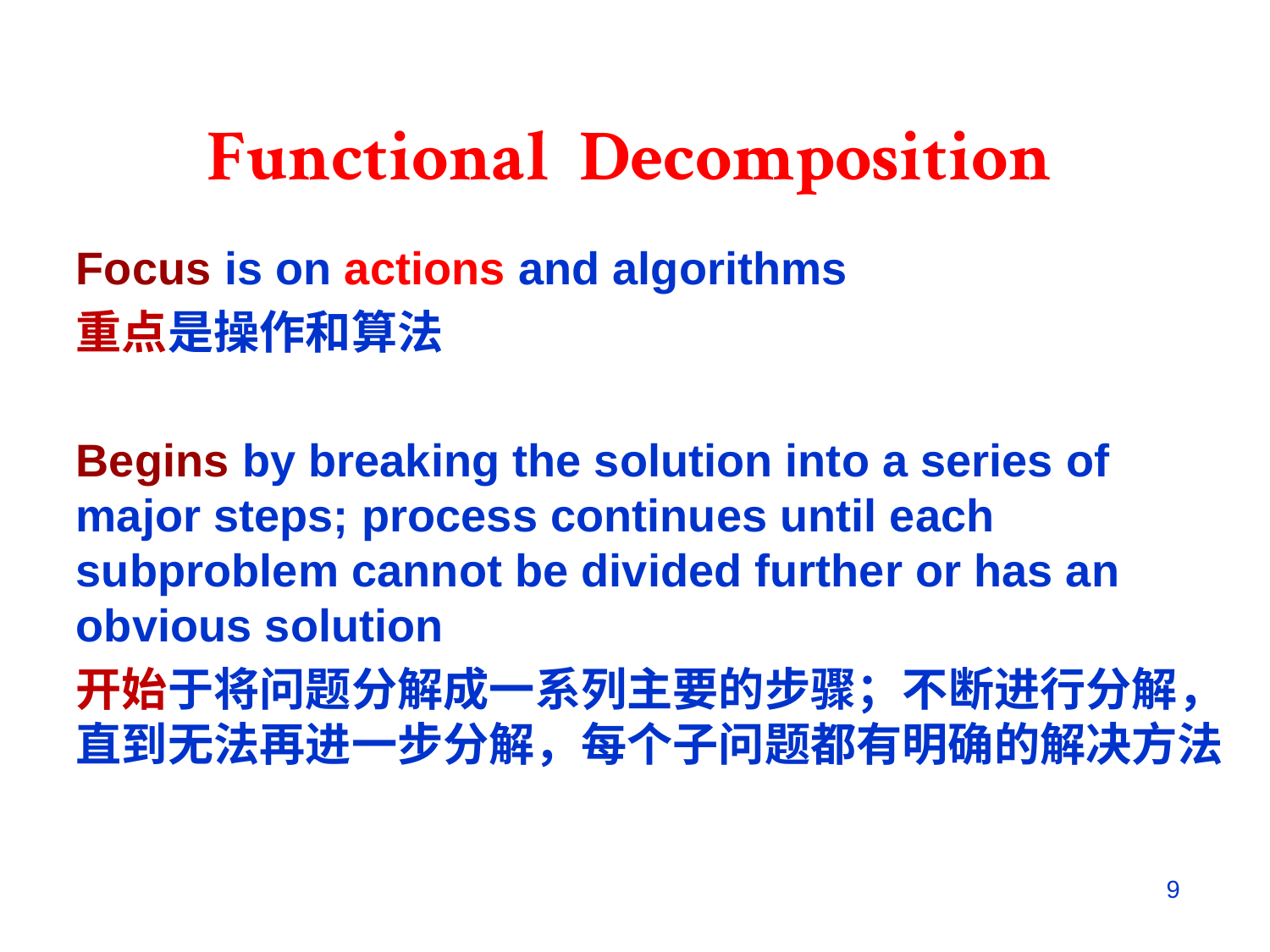

Functional  Decomposition
Focus is on actions and algorithms
重点是操作和算法

Begins by breaking the solution into a series of major steps; process continues until each subproblem cannot be divided further or has an obvious solution
开始于将问题分解成一系列主要的步骤；不断进行分解，直到无法再进一步分解，每个子问题都有明确的解决方法
9